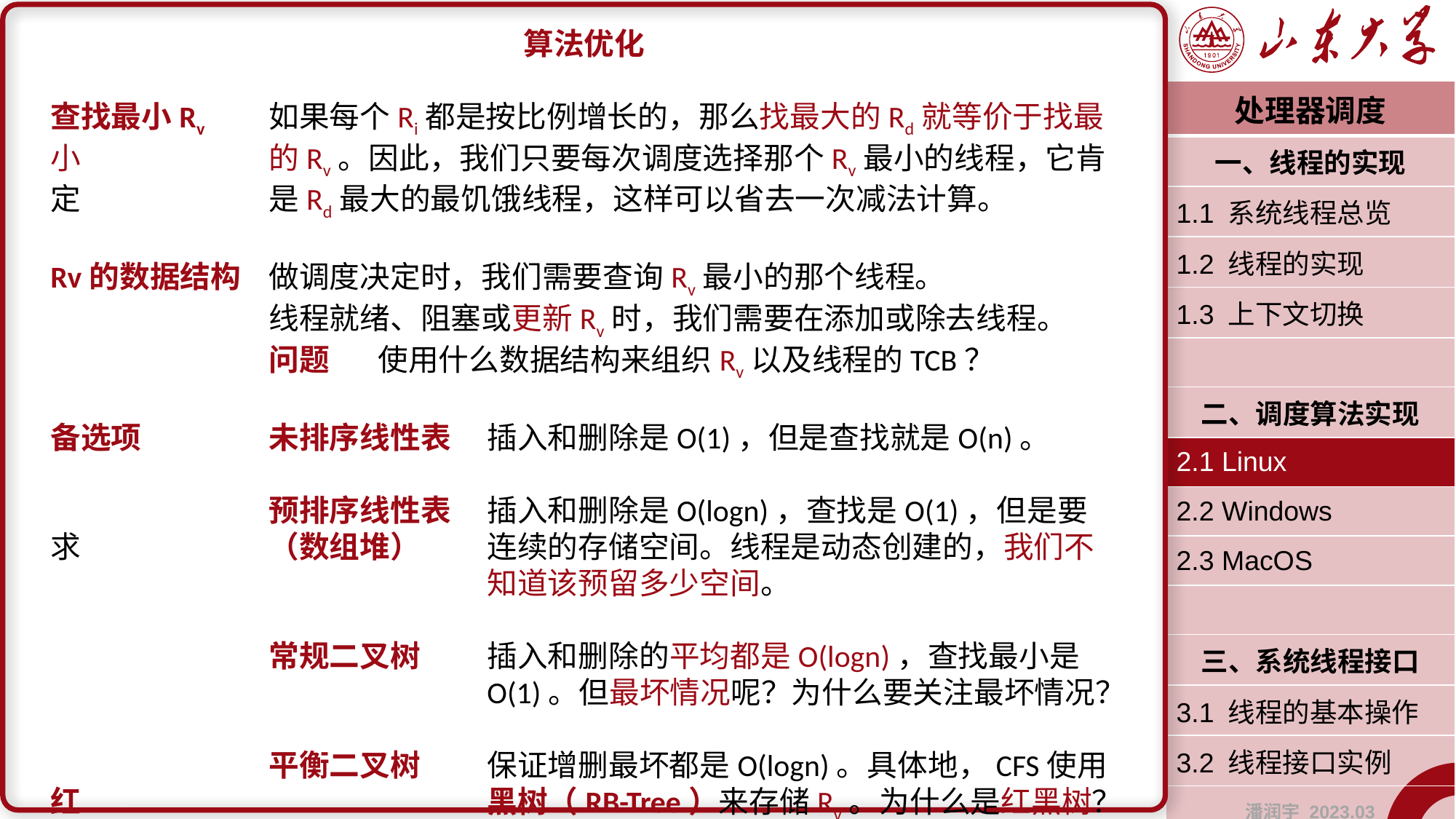

算法优化

查找最小Rv	如果每个Ri都是按比例增长的，那么找最大的Rd就等价于找最小		的Rv。因此，我们只要每次调度选择那个Rv最小的线程，它肯定		是Rd最大的最饥饿线程，这样可以省去一次减法计算。

Rv的数据结构	做调度决定时，我们需要查询Rv最小的那个线程。
		线程就绪、阻塞或更新Rv时，我们需要在添加或除去线程。
		问题	使用什么数据结构来组织Rv以及线程的TCB？

备选项		未排序线性表	插入和删除是O(1)，但是查找就是O(n)。

		预排序线性表	插入和删除是O(logn)，查找是O(1)，但是要求		（数组堆）	连续的存储空间。线程是动态创建的，我们不				知道该预留多少空间。

		常规二叉树	插入和删除的平均都是O(logn)，查找最小是				O(1)。但最坏情况呢？为什么要关注最坏情况？

		平衡二叉树	保证增删最坏都是O(logn)。具体地，CFS使用红				黑树（RB-Tree）来存储Rv。为什么是红黑树？
| 处理器调度 |
| --- |
| 一、线程的实现 |
| 1.1 系统线程总览 |
| 1.2 线程的实现 |
| 1.3 上下文切换 |
|  |
| 二、调度算法实现 |
| 2.1 Linux |
| 2.2 Windows |
| 2.3 MacOS |
|  |
| 三、系统线程接口 |
| 3.1 线程的基本操作 |
| 3.2 线程接口实例 |
| 潘润宇 2023.03 |